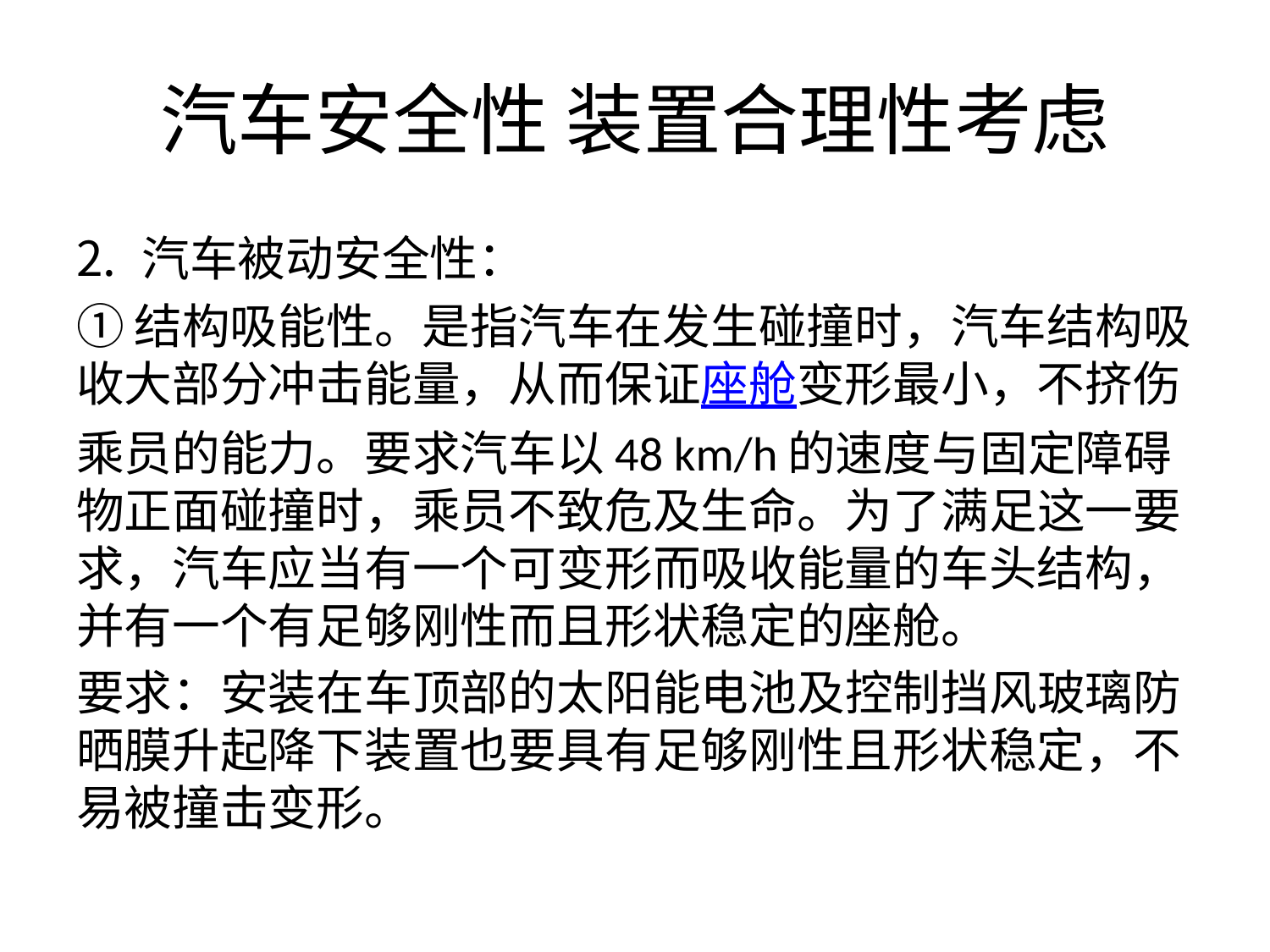

# 汽车安全性 装置合理性考虑
汽车被动安全性：
①结构吸能性。是指汽车在发生碰撞时，汽车结构吸收大部分冲击能量，从而保证座舱变形最小，不挤伤乘员的能力。要求汽车以48 km/h的速度与固定障碍物正面碰撞时，乘员不致危及生命。为了满足这一要求，汽车应当有一个可变形而吸收能量的车头结构，并有一个有足够刚性而且形状稳定的座舱。
要求：安装在车顶部的太阳能电池及控制挡风玻璃防晒膜升起降下装置也要具有足够刚性且形状稳定，不易被撞击变形。